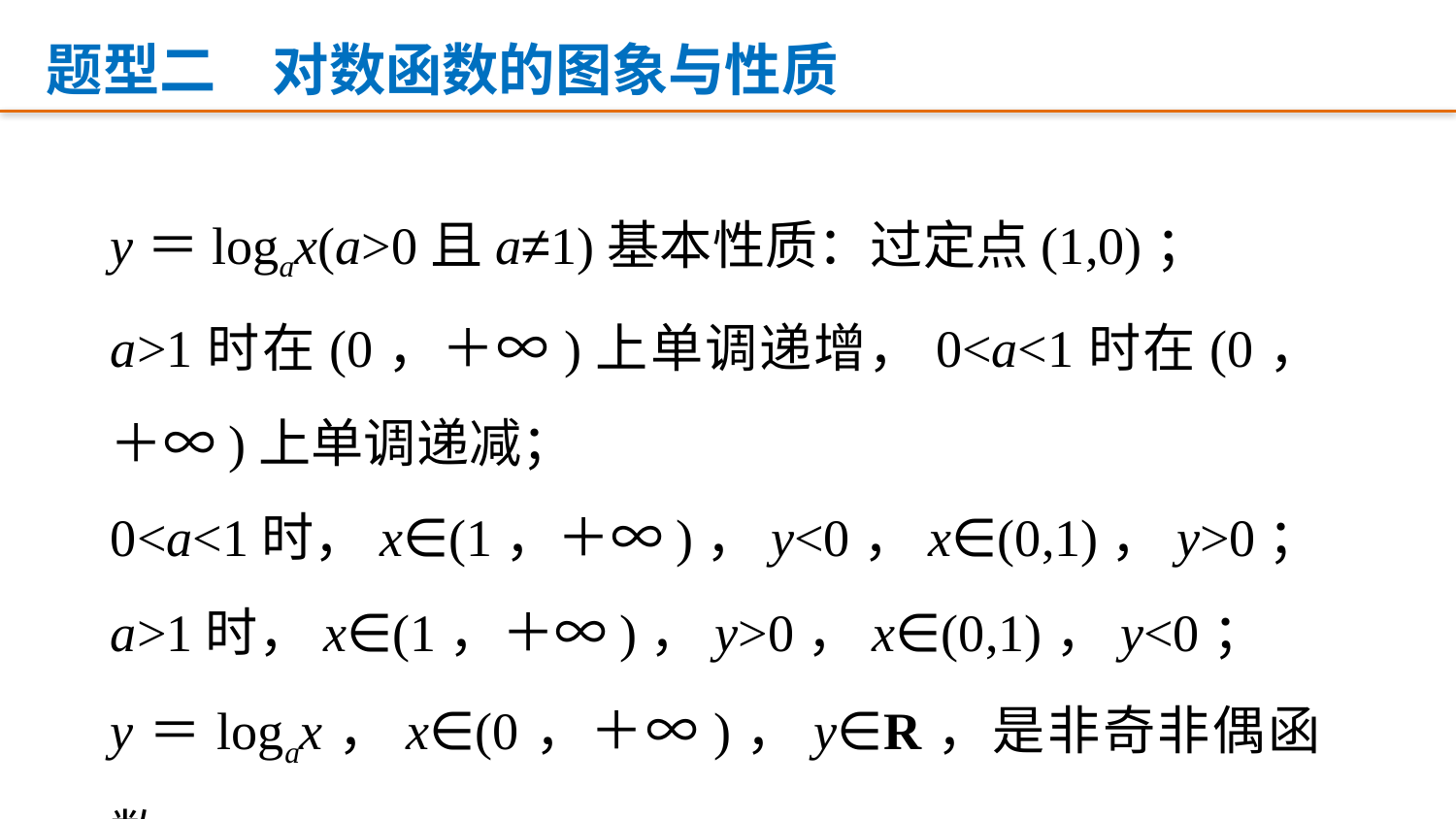

题型二　对数函数的图象与性质
y＝logax(a>0且a≠1)基本性质：过定点(1,0)；
a>1时在(0，＋∞)上单调递增，0<a<1时在(0，＋∞)上单调递减；
0<a<1时，x∈(1，＋∞)，y<0，x∈(0,1)，y>0；
a>1时，x∈(1，＋∞)，y>0，x∈(0,1)，y<0；
y＝logax，x∈(0，＋∞)，y∈R，是非奇非偶函数.